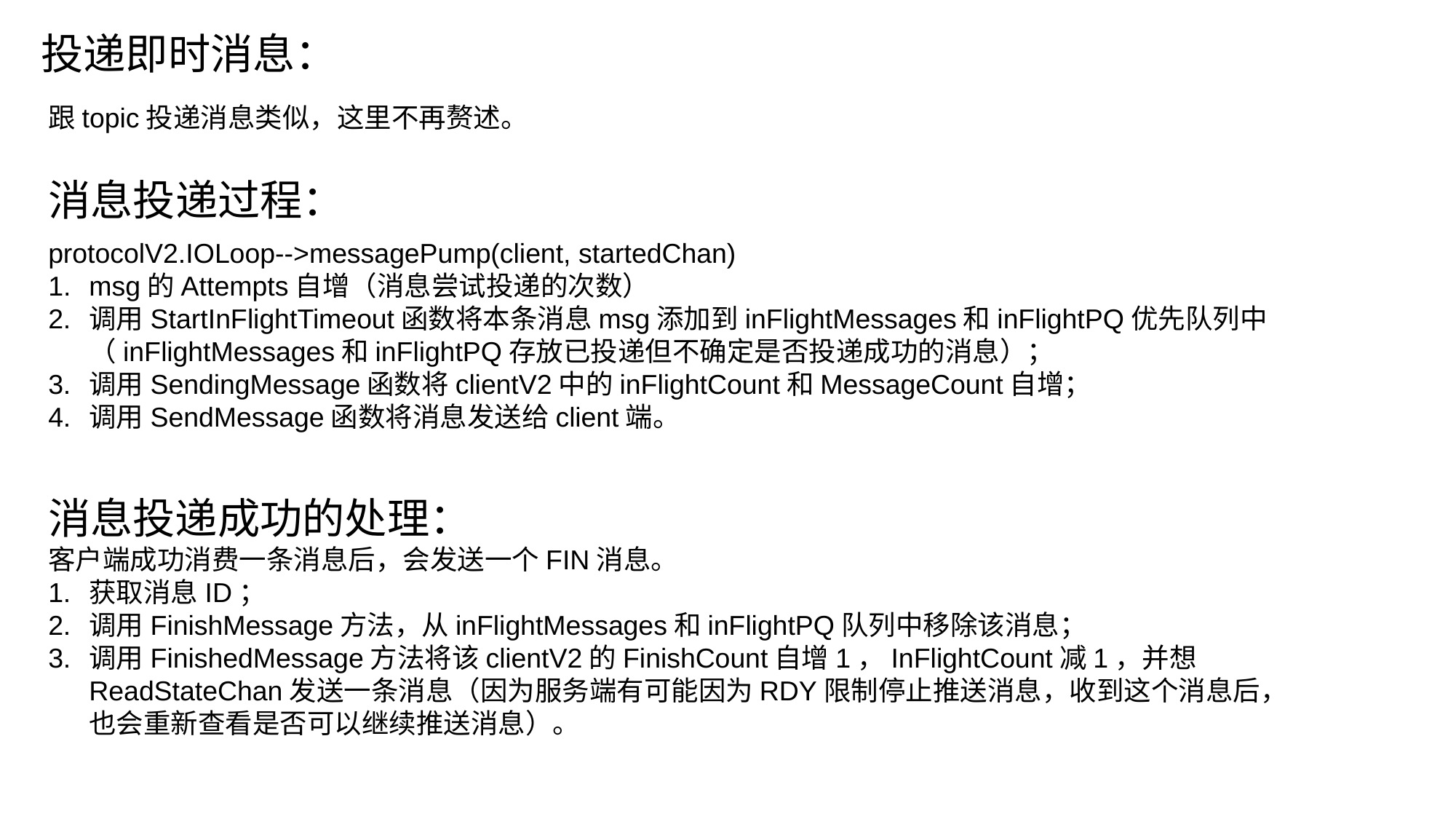

投递即时消息：
跟topic投递消息类似，这里不再赘述。
消息投递过程：
protocolV2.IOLoop-->messagePump(client, startedChan)
msg的Attempts自增（消息尝试投递的次数）
调用StartInFlightTimeout函数将本条消息msg添加到inFlightMessages和inFlightPQ优先队列中（inFlightMessages和inFlightPQ存放已投递但不确定是否投递成功的消息）；
调用SendingMessage函数将clientV2中的inFlightCount和MessageCount自增；
调用SendMessage函数将消息发送给client端。

消息投递成功的处理：
客户端成功消费一条消息后，会发送一个FIN消息。
获取消息ID；
调用FinishMessage方法，从inFlightMessages和inFlightPQ队列中移除该消息；
调用FinishedMessage方法将该clientV2的FinishCount自增1，InFlightCount减1，并想ReadStateChan发送一条消息（因为服务端有可能因为RDY限制停止推送消息，收到这个消息后，也会重新查看是否可以继续推送消息）。